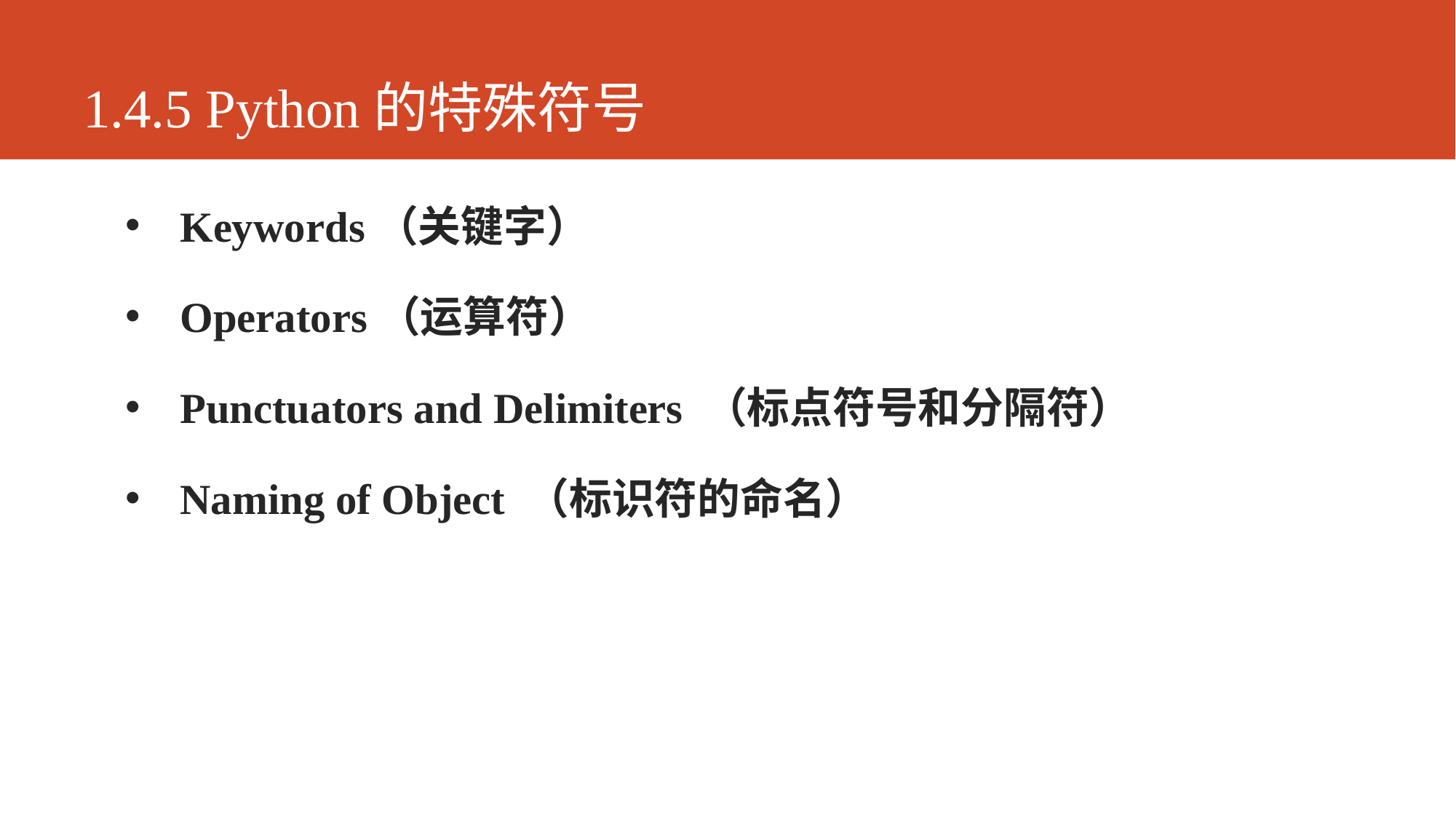

# 1.4.5 Python的特殊符号
Keywords（关键字）
Operators（运算符）
Punctuators and Delimiters （标点符号和分隔符）
Naming of Object （标识符的命名）